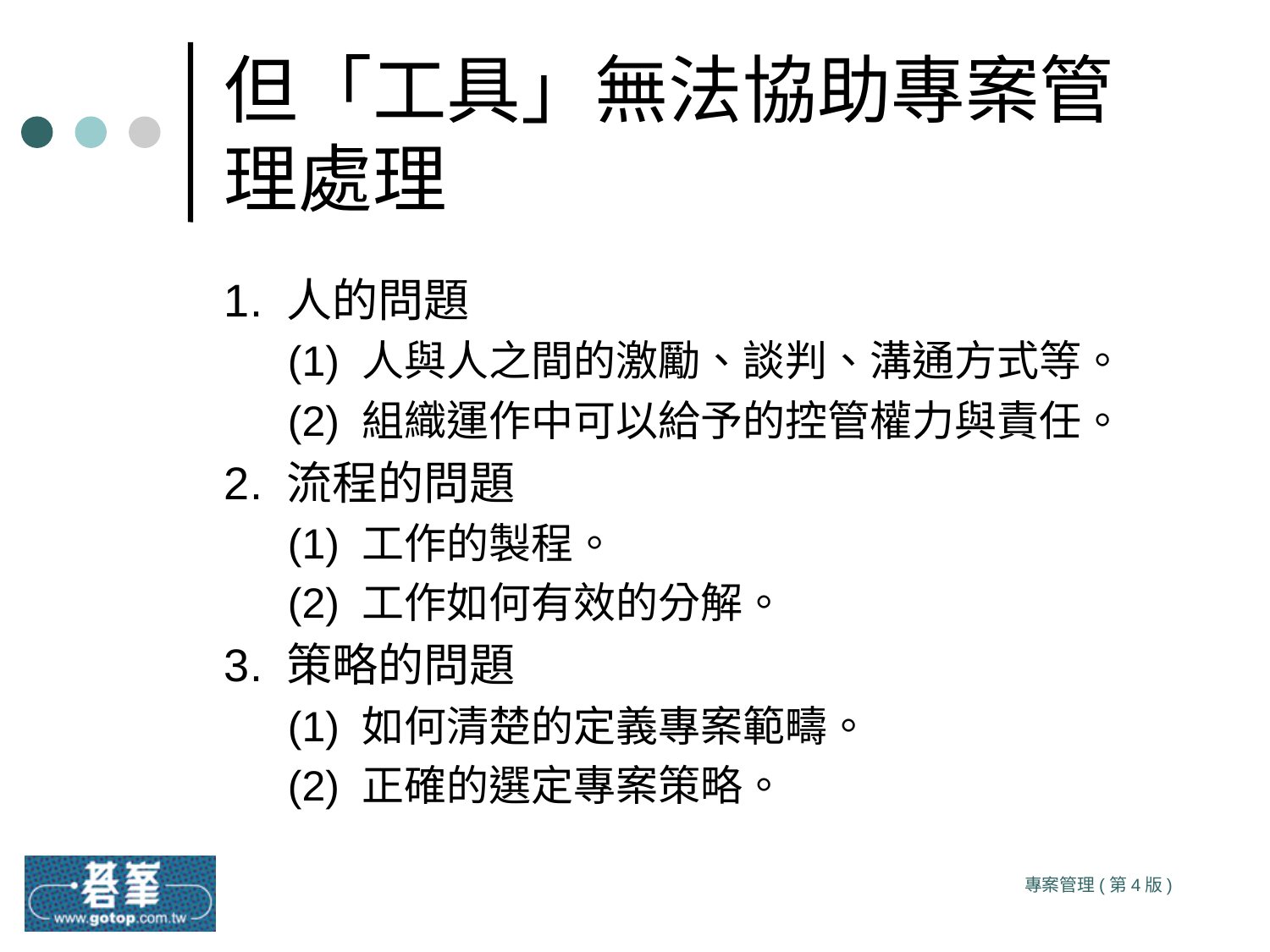

# 但「工具」無法協助專案管理處理
1. 人的問題
(1) 人與人之間的激勵、談判、溝通方式等。
(2) 組織運作中可以給予的控管權力與責任。
2. 流程的問題
(1) 工作的製程。
(2) 工作如何有效的分解。
3. 策略的問題
(1) 如何清楚的定義專案範疇。
(2) 正確的選定專案策略。
專案管理(第4版)